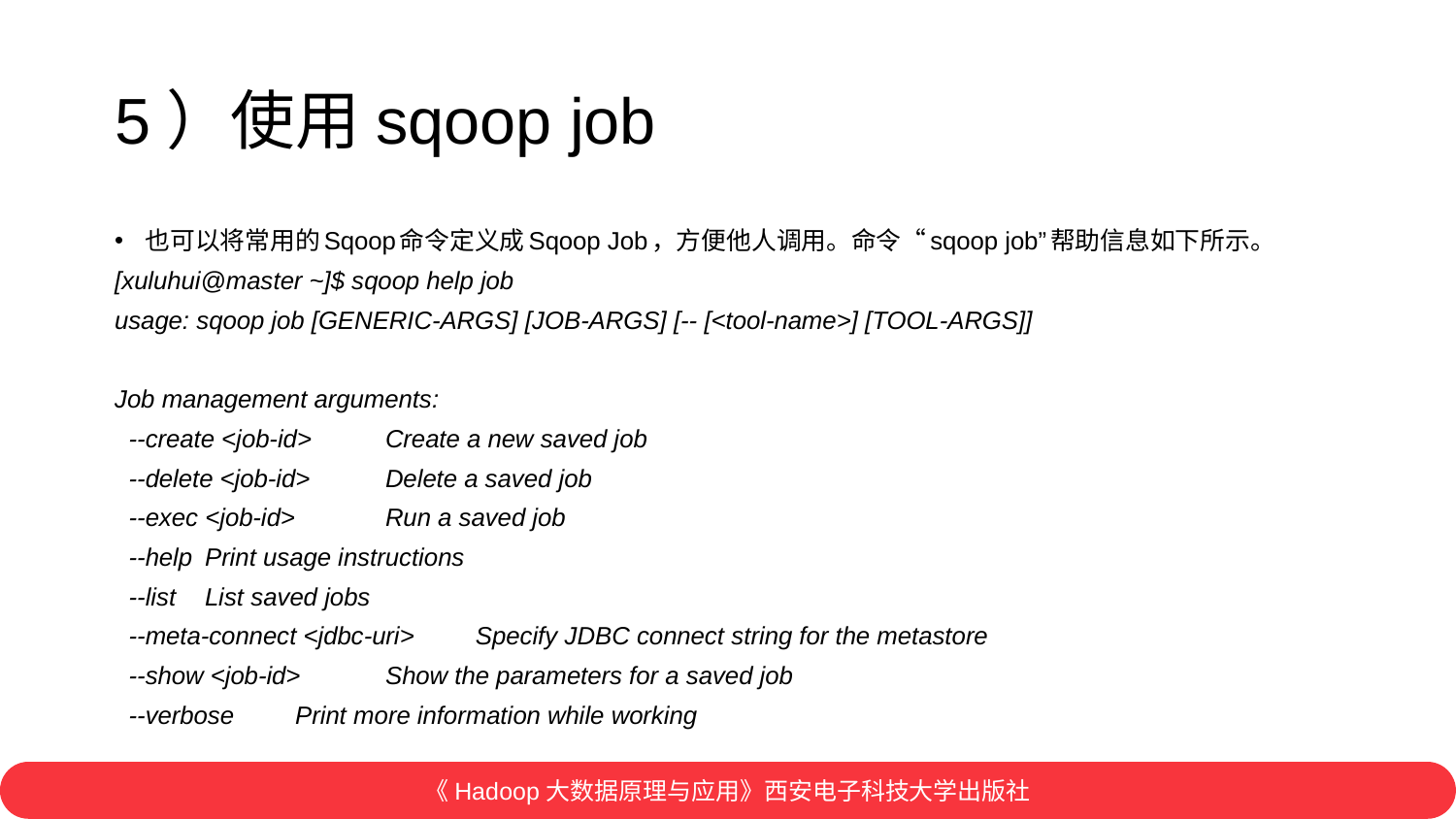

# 5）使用sqoop job
也可以将常用的Sqoop命令定义成Sqoop Job，方便他人调用。命令“sqoop job”帮助信息如下所示。
[xuluhui@master ~]$ sqoop help job
usage: sqoop job [GENERIC-ARGS] [JOB-ARGS] [-- [<tool-name>] [TOOL-ARGS]]

Job management arguments:
  --create <job-id>			Create a new saved job
  --delete <job-id>			Delete a saved job
  --exec <job-id>			Run a saved job
  --help				Print usage instructions
  --list				List saved jobs
  --meta-connect <jdbc-uri>		Specify JDBC connect string for the metastore
  --show <job-id>			Show the parameters for a saved job
  --verbose			Print more information while working